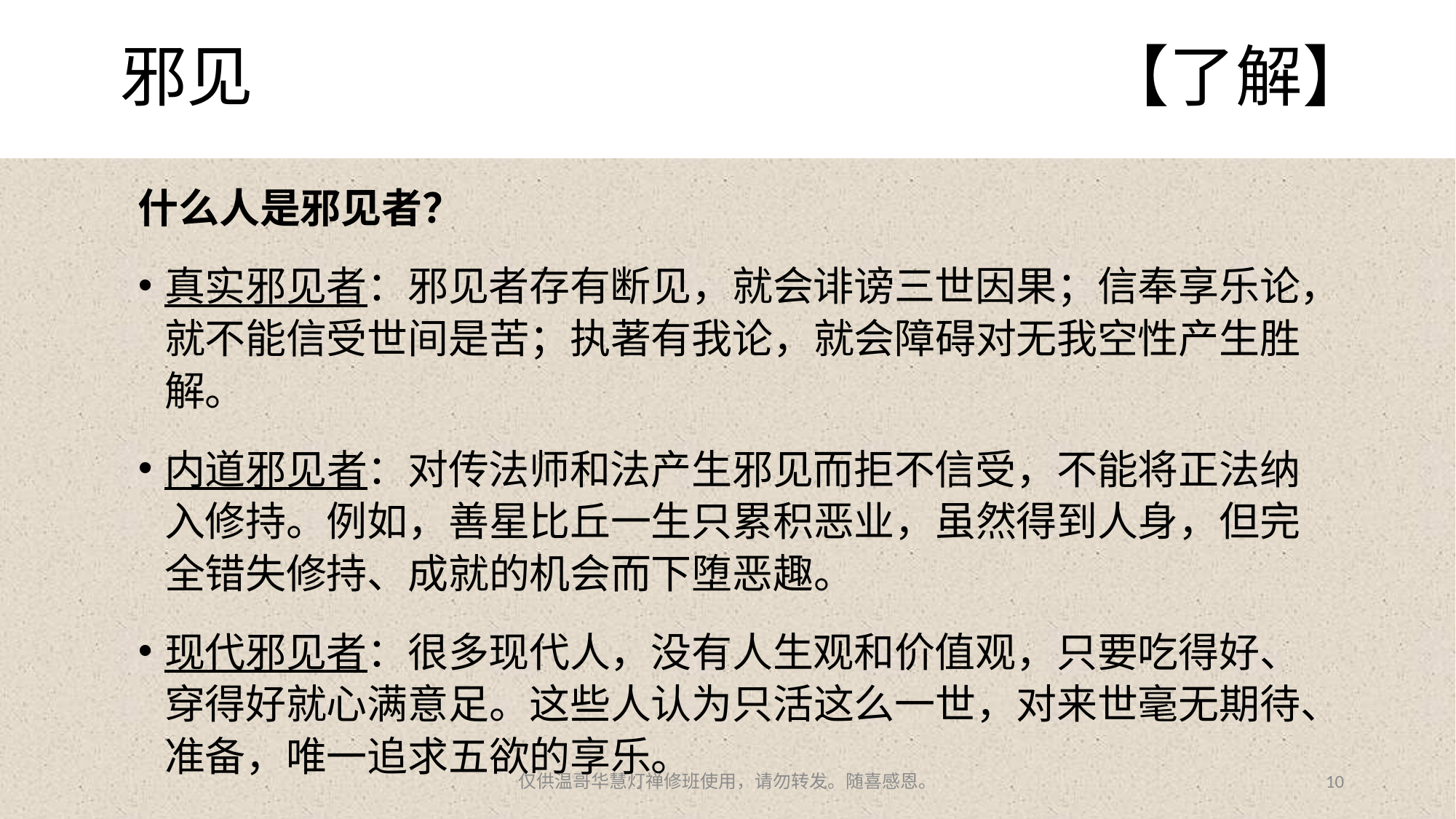

# 邪见								【了解】
什么人是邪见者？
真实邪见者：邪见者存有断见，就会诽谤三世因果；信奉享乐论，就不能信受世间是苦；执著有我论，就会障碍对无我空性产生胜解。
内道邪见者：对传法师和法产生邪见而拒不信受，不能将正法纳入修持。例如，善星比丘一生只累积恶业，虽然得到人身，但完全错失修持、成就的机会而下堕恶趣。
现代邪见者：很多现代人，没有人生观和价值观，只要吃得好、穿得好就心满意足。这些人认为只活这么一世，对来世毫无期待、准备，唯一追求五欲的享乐。
仅供温哥华慧灯禅修班使用，请勿转发。随喜感恩。
10